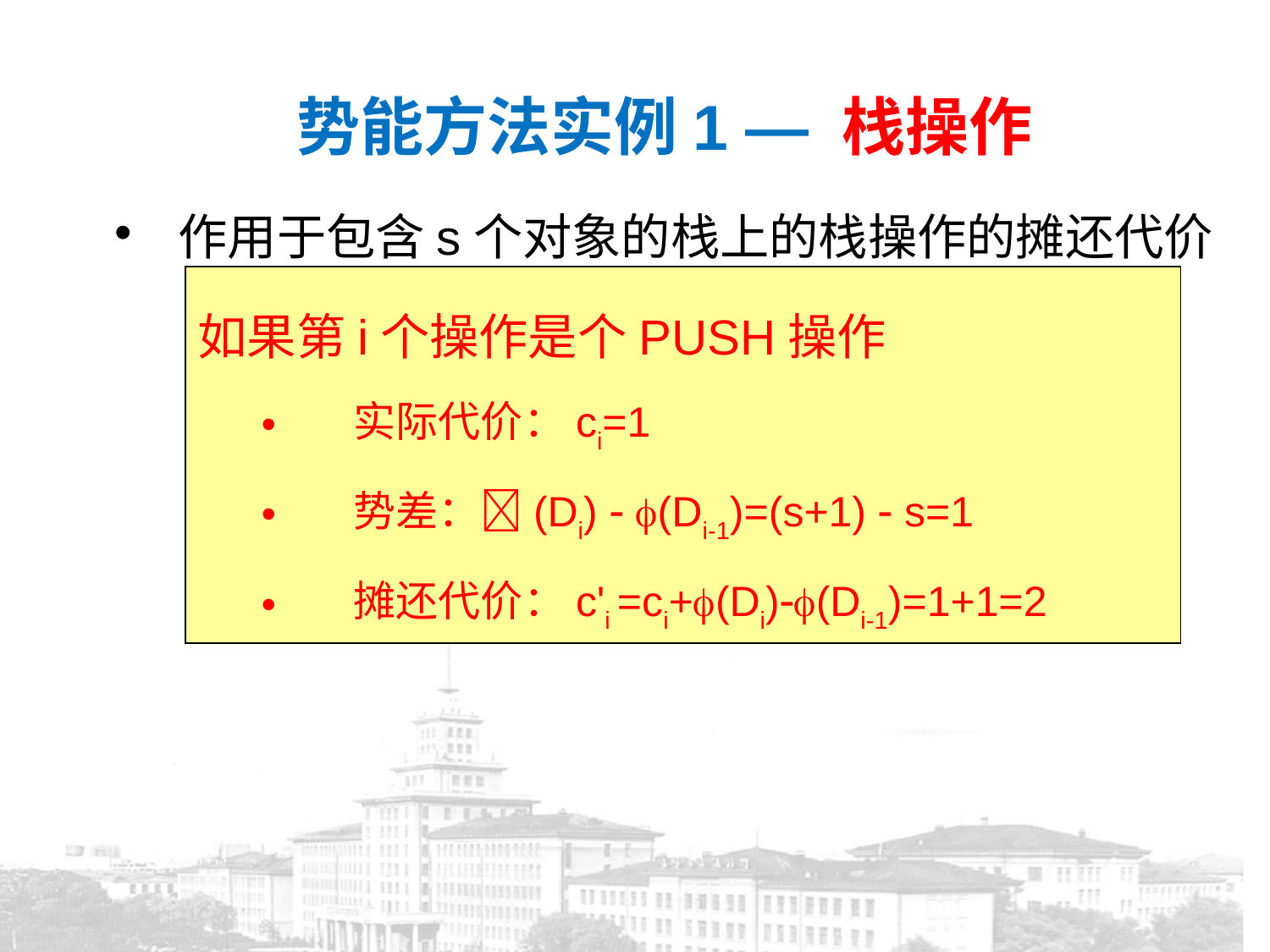

# 势能方法实例1 — 栈操作
作用于包含s个对象的栈上的栈操作的摊还代价
如果第i个操作是个PUSH操作
  实际代价：ci=1
  势差：φ(Di) − φ(Di-1)=(s+1) − s=1
  摊还代价：c'i =ci+φ(Di)−φ(Di-1)=1+1=2